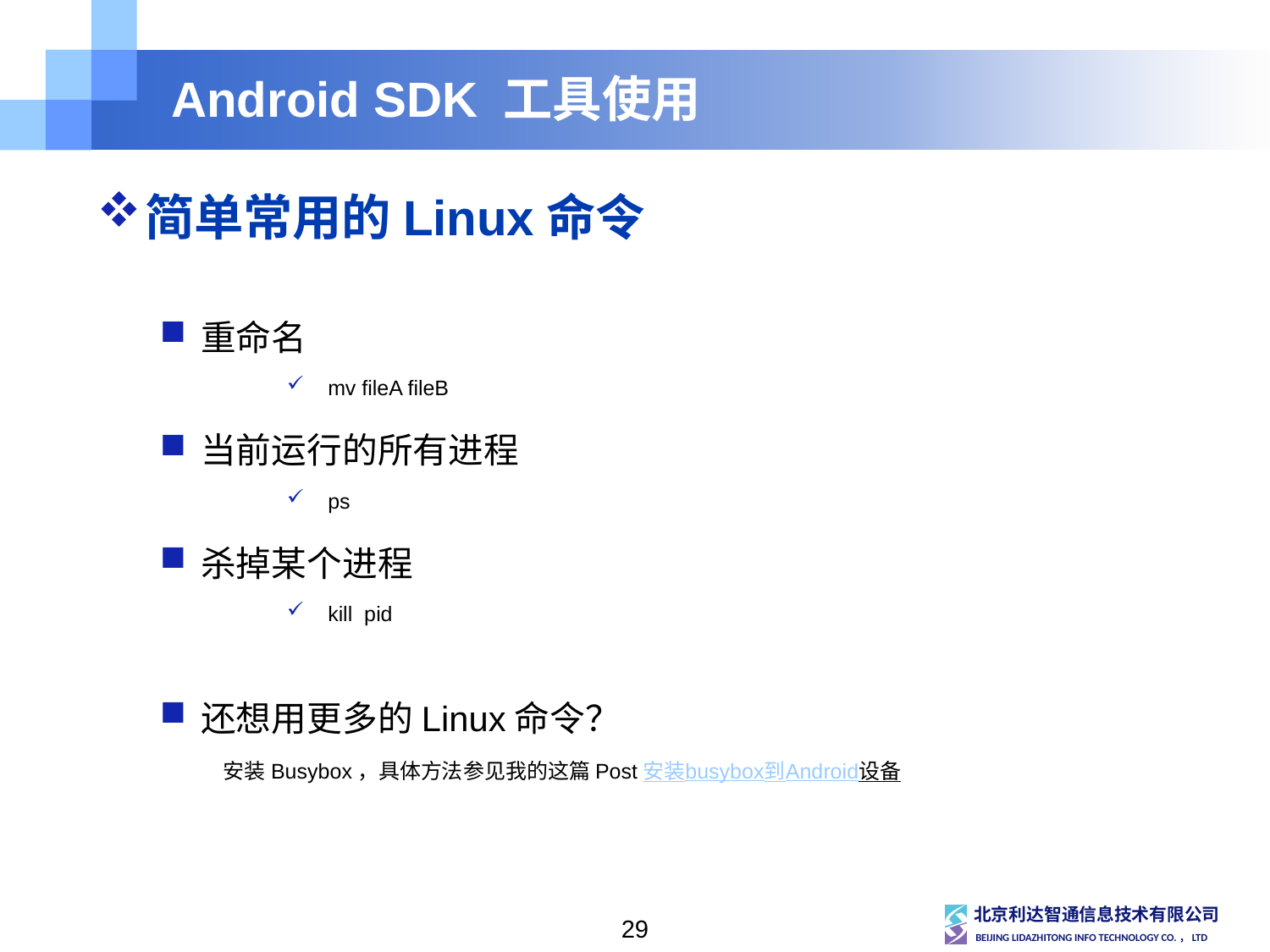

# Android SDK 工具使用
简单常用的Linux命令

重命名
mv fileA fileB
当前运行的所有进程
ps
杀掉某个进程
kill  pid

还想用更多的Linux命令？
安装Busybox，具体方法参见我的这篇Post安装busybox到Android设备
29